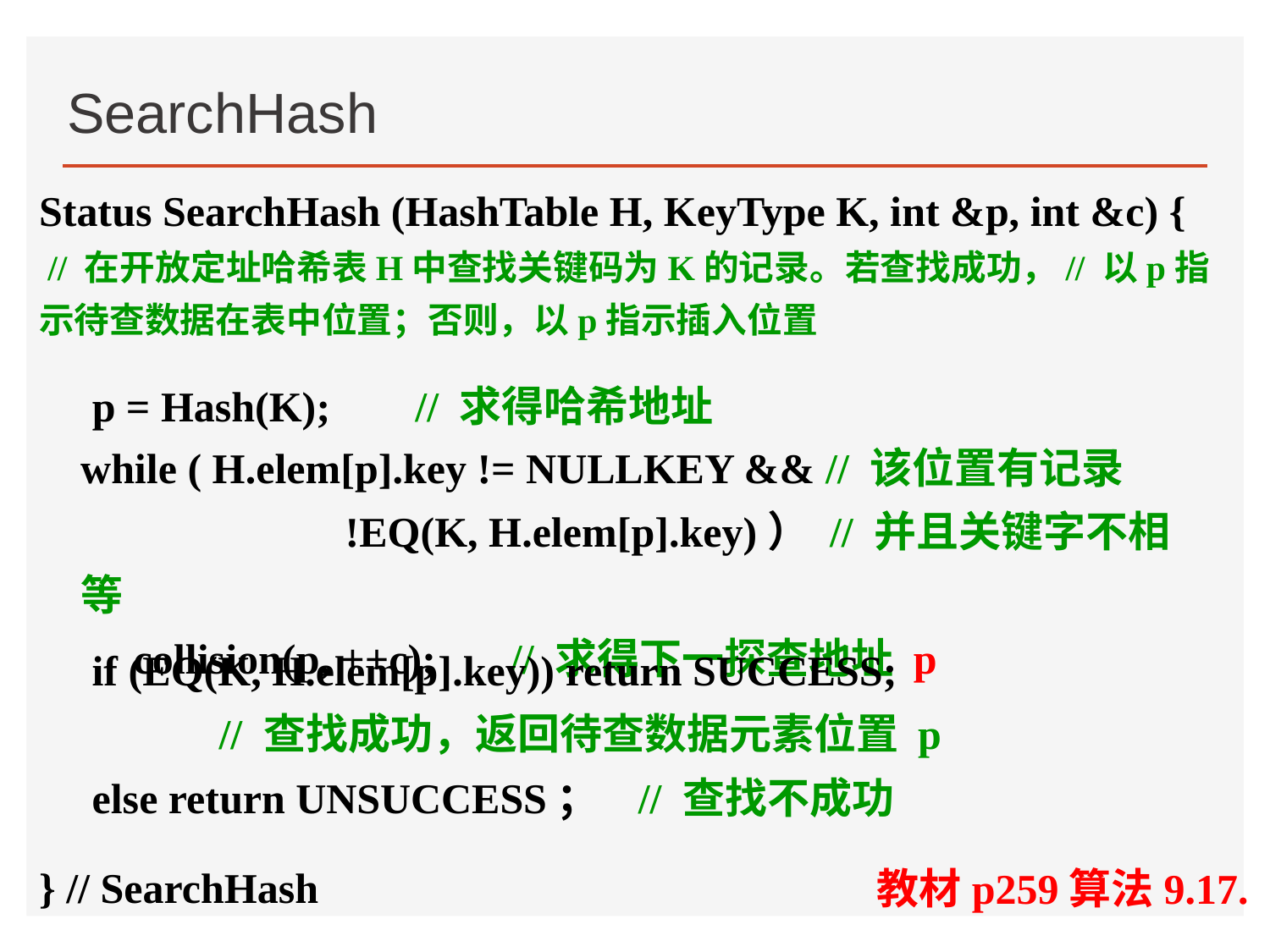

# SearchHash
Status SearchHash (HashTable H, KeyType K, int &p, int &c) {
 // 在开放定址哈希表H中查找关键码为K的记录。若查找成功，// 以p指示待查数据在表中位置；否则，以p指示插入位置

} // SearchHash
p = Hash(K);        // 求得哈希地址
while ( H.elem[p].key != NULLKEY && // 该位置有记录
                         !EQ(K, H.elem[p].key)） // 并且关键字不相等
     collision(p, ++c);       // 求得下一探查地址 p
if (EQ(K, H.elem[p].key)) return SUCCESS;
            // 查找成功，返回待查数据元素位置 p
else return UNSUCCESS；   // 查找不成功
教材p259算法9.17.